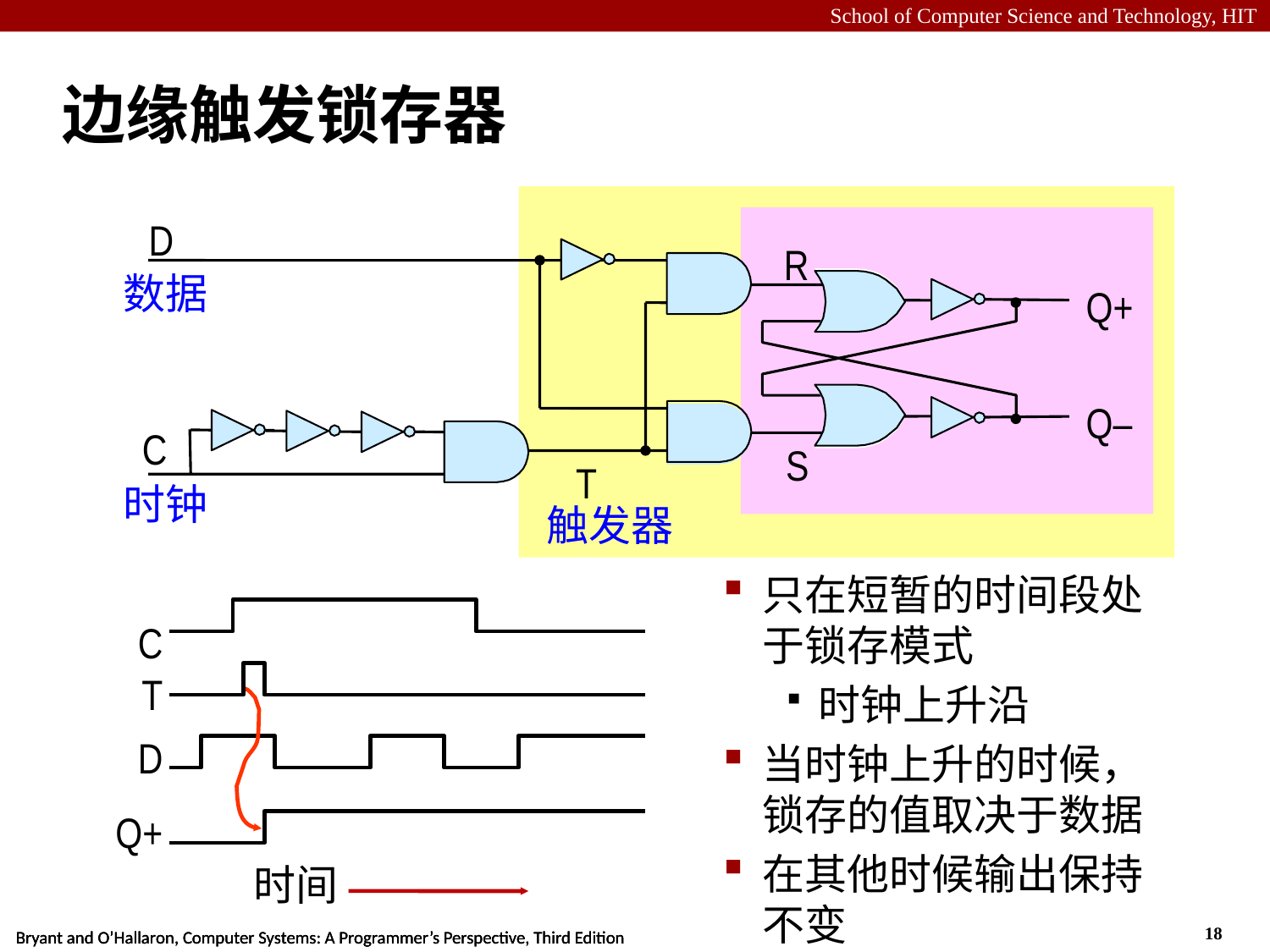

# 边缘触发锁存器

D

R

数据

Q+

Q–

C

S

T

时钟

触发器
只在短暂的时间段处于锁存模式
时钟上升沿
当时钟上升的时候，锁存的值取决于数据
在其他时候输出保持不变

C
T

D

Q+

时间